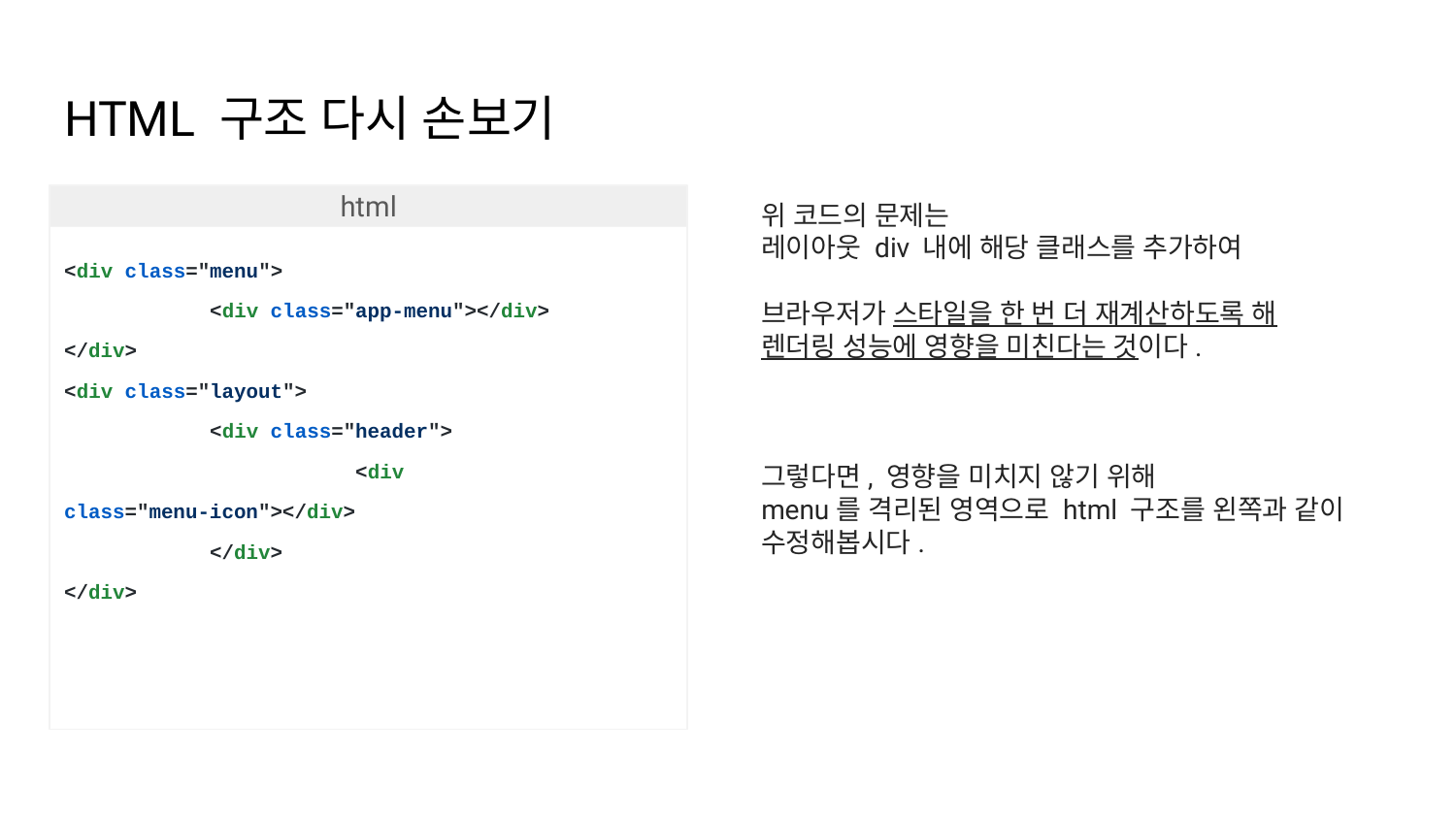

# HTML 구조 다시 손보기
위 코드의 문제는
레이아웃 div 내에 해당 클래스를 추가하여

브라우저가 스타일을 한 번 더 재계산하도록 해
렌더링 성능에 영향을 미친다는 것이다.

그렇다면, 영향을 미치지 않기 위해
menu를 격리된 영역으로 html 구조를 왼쪽과 같이 수정해봅시다.
html
<div class="menu">
	<div class="app-menu"></div>
</div>
<div class="layout">
	<div class="header">
		<div class="menu-icon"></div>
	</div>
</div>